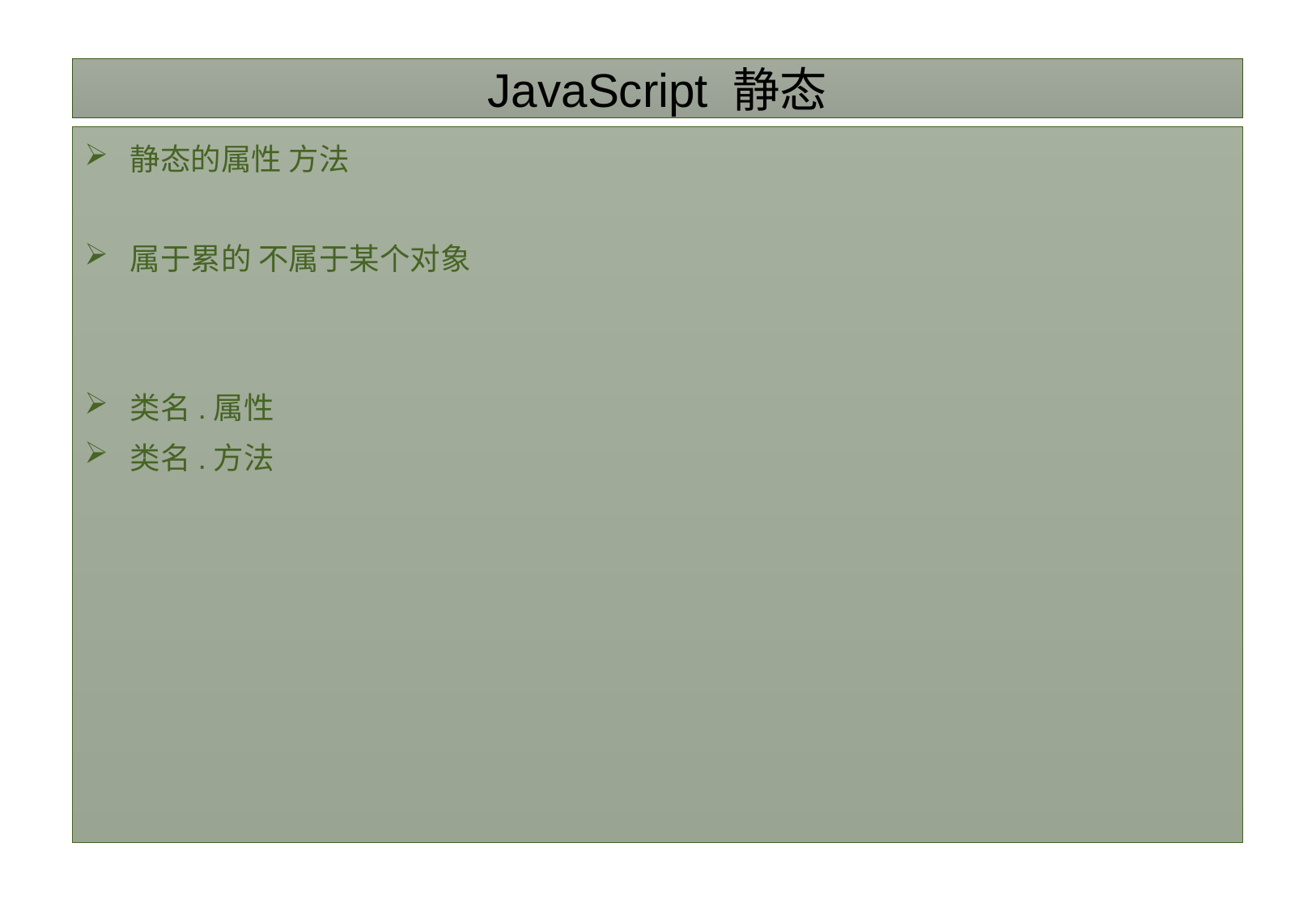

# JavaScript 静态
静态的属性 方法

属于累的 不属于某个对象

类名.属性
类名.方法